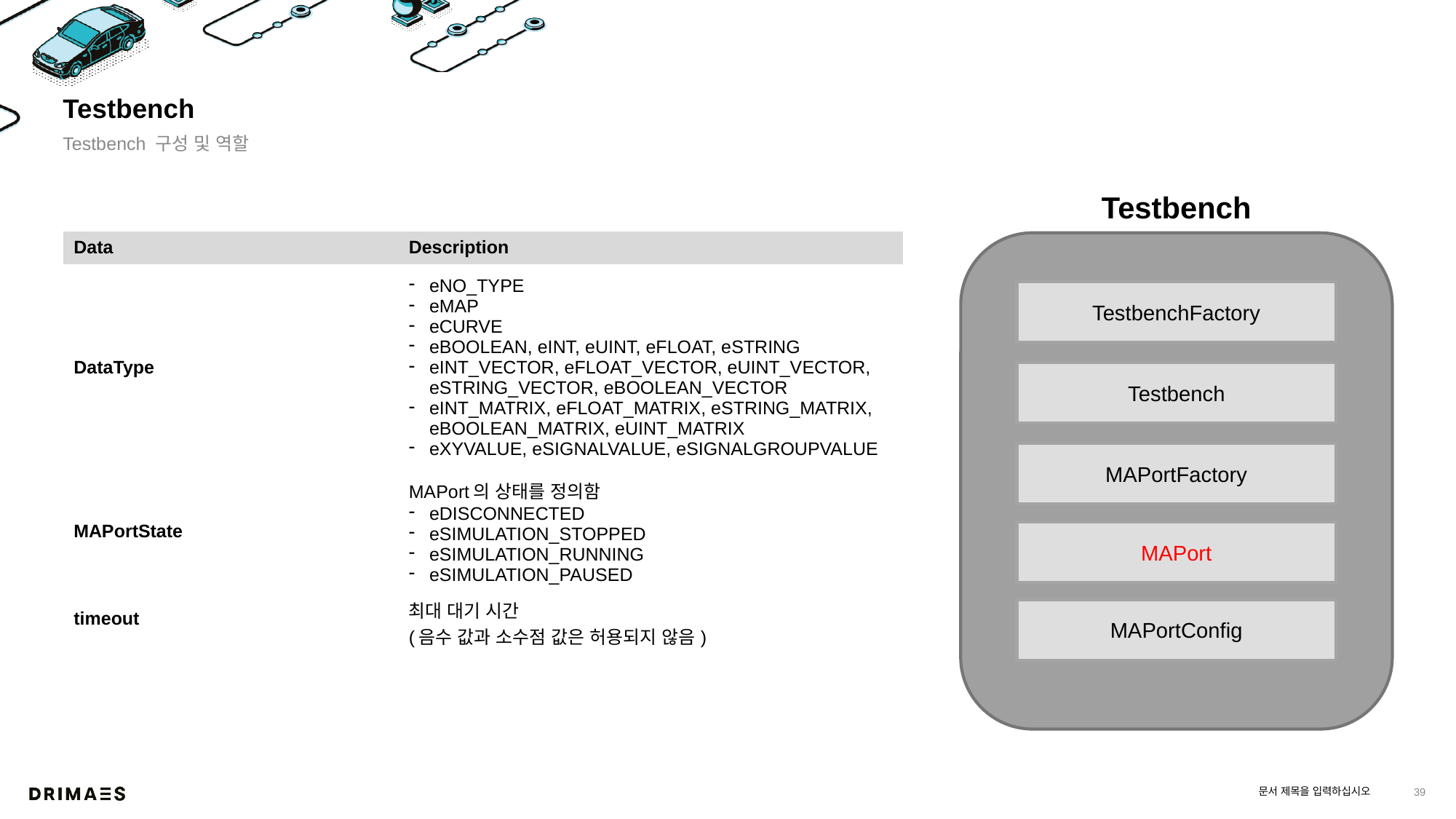

# Testbench
Testbench 구성 및 역할
Testbench
| Data | Description |
| --- | --- |
| DataType | eNO\_TYPE eMAP eCURVE eBOOLEAN, eINT, eUINT, eFLOAT, eSTRING eINT\_VECTOR, eFLOAT\_VECTOR, eUINT\_VECTOR, eSTRING\_VECTOR, eBOOLEAN\_VECTOR eINT\_MATRIX, eFLOAT\_MATRIX, eSTRING\_MATRIX, eBOOLEAN\_MATRIX, eUINT\_MATRIX eXYVALUE, eSIGNALVALUE, eSIGNALGROUPVALUE |
| MAPortState | MAPort의 상태를 정의함 eDISCONNECTED eSIMULATION\_STOPPED eSIMULATION\_RUNNING eSIMULATION\_PAUSED |
| timeout | 최대 대기 시간 (음수 값과 소수점 값은 허용되지 않음) |

TestbenchFactory
Testbench
MAPortFactory
MAPort
MAPortConfig
문서 제목을 입력하십시오